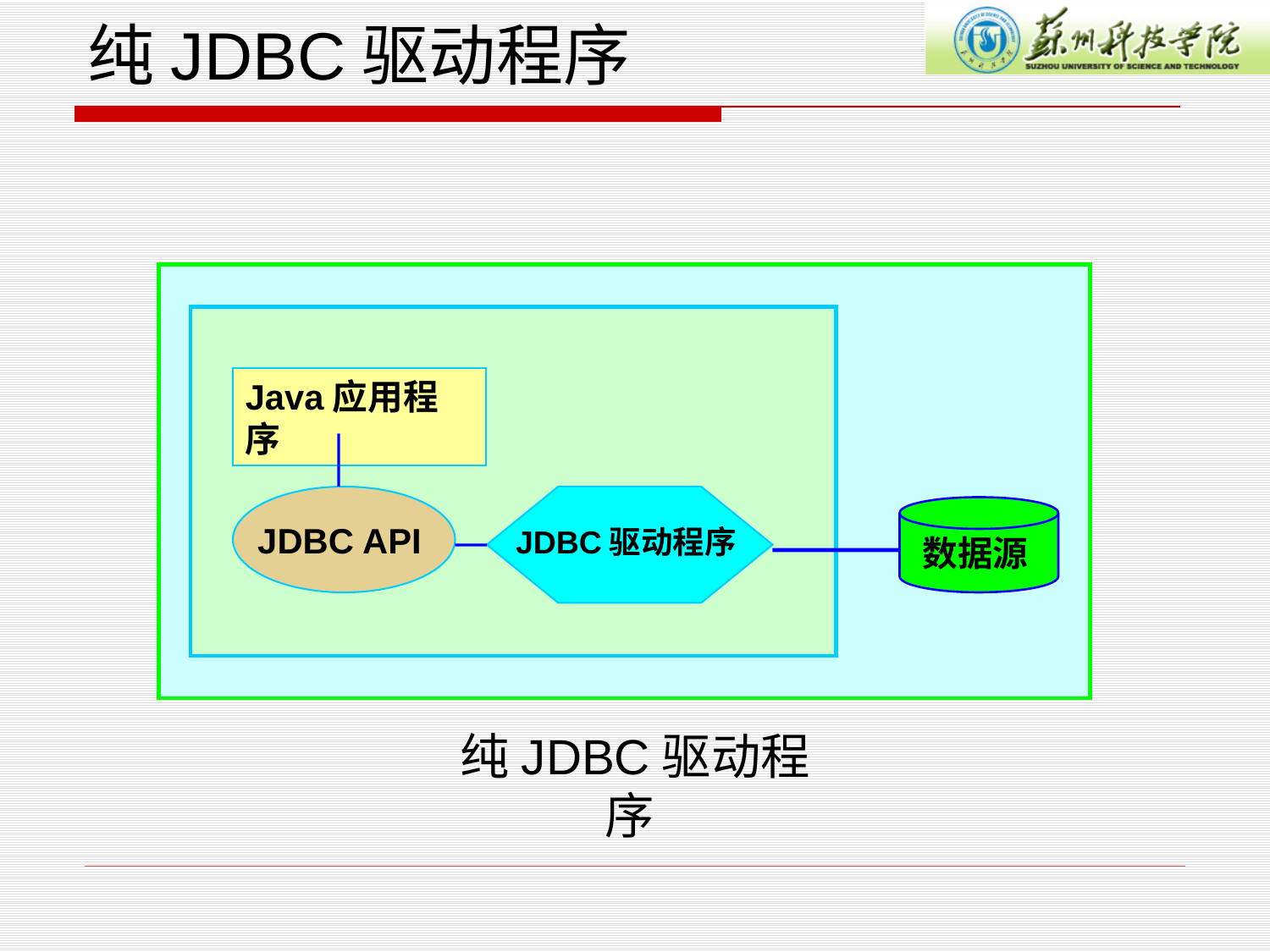

# 纯JDBC驱动程序

Java应用程序

JDBC API
JDBC驱动程序
数据源

纯JDBC驱动程序